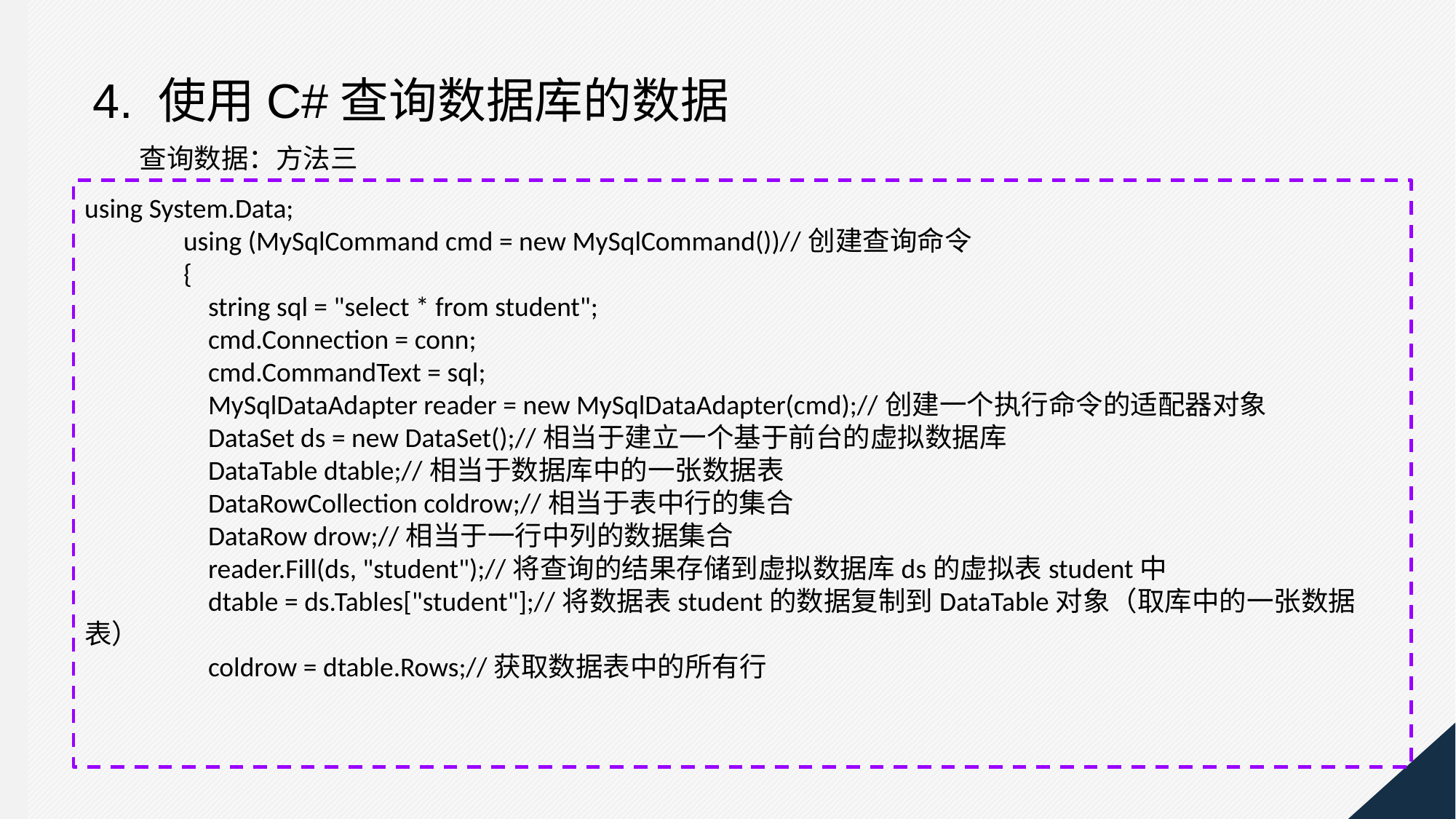

4. 使用C#查询数据库的数据
查询数据：方法三

using System.Data;
                using (MySqlCommand cmd = new MySqlCommand())//创建查询命令
                {
                    string sql = "select * from student";
                    cmd.Connection = conn;
                    cmd.CommandText = sql;
                    MySqlDataAdapter reader = new MySqlDataAdapter(cmd);//创建一个执行命令的适配器对象
                    DataSet ds = new DataSet();//相当于建立一个基于前台的虚拟数据库
                    DataTable dtable;//相当于数据库中的一张数据表
                    DataRowCollection coldrow;//相当于表中行的集合
                    DataRow drow;//相当于一行中列的数据集合
                    reader.Fill(ds, "student");//将查询的结果存储到虚拟数据库ds的虚拟表student中
                    dtable = ds.Tables["student"];//将数据表student的数据复制到DataTable对象（取库中的一张数据表）
                    coldrow = dtable.Rows;//获取数据表中的所有行

22